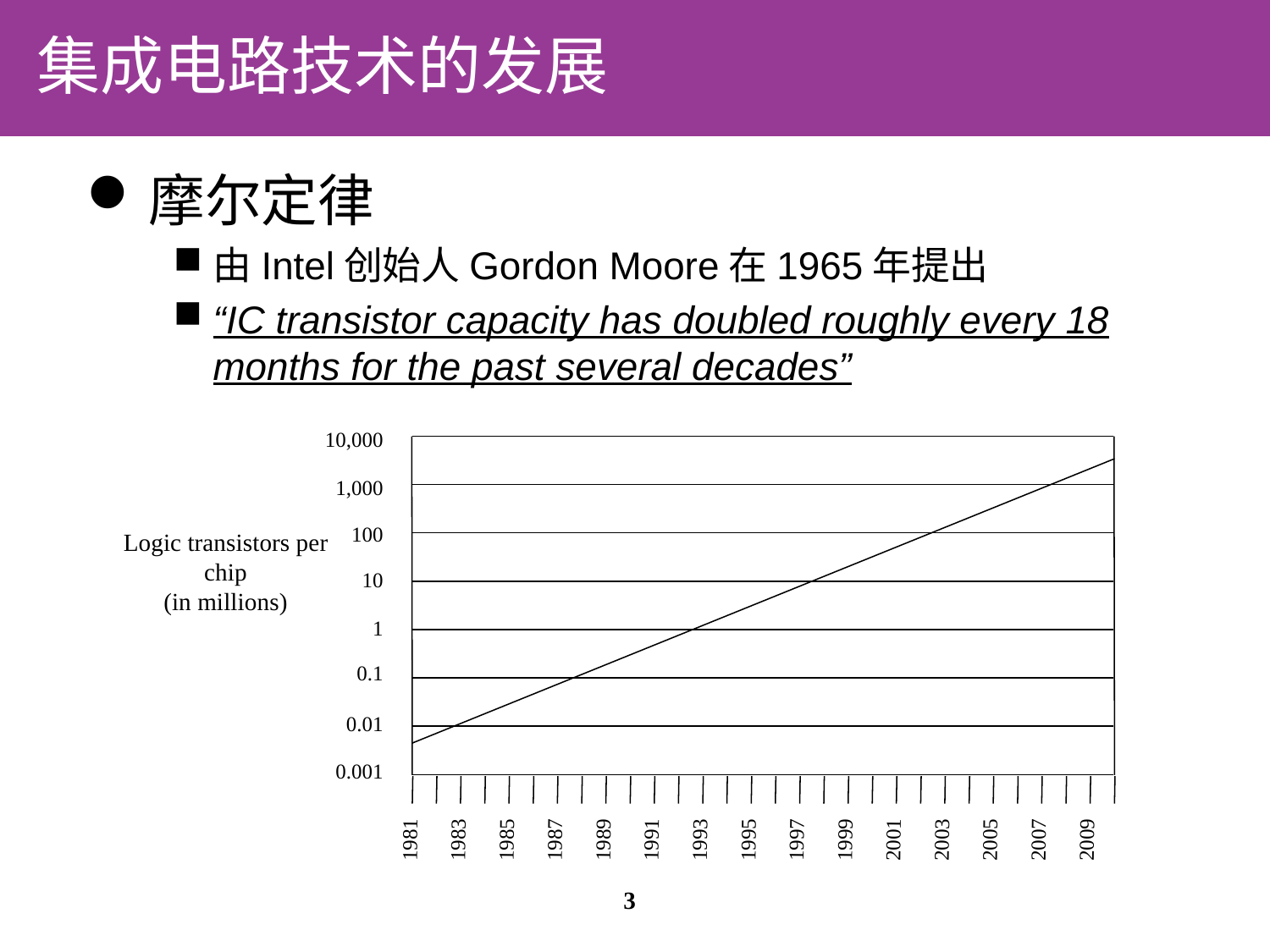

# 集成电路技术的发展
摩尔定律
由Intel创始人Gordon Moore在1965年提出
“IC transistor capacity has doubled roughly every 18 months for the past several decades”
10,000

1,000

100
Logic transistors per chip
(in millions)

10

1

0.1

0.01

0.001

1981
1983
1985
1987
1989
1991
1993
1995
1997
1999
2001
2003
2005
2007
2009
9/12/2016
3